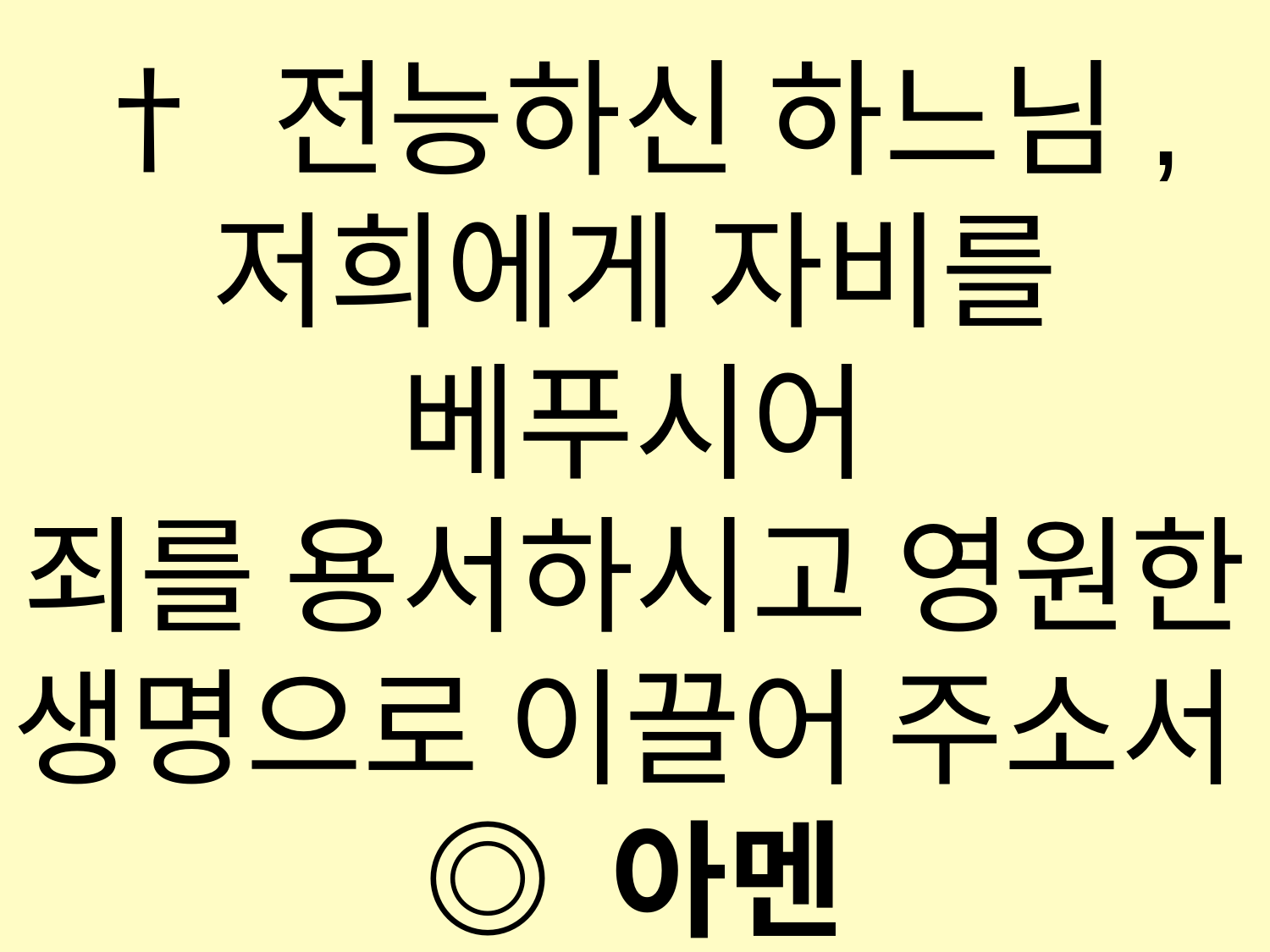

† 전능하신 하느님,
저희에게 자비를 베푸시어
죄를 용서하시고 영원한
생명으로 이끌어 주소서.
◎ 아멘